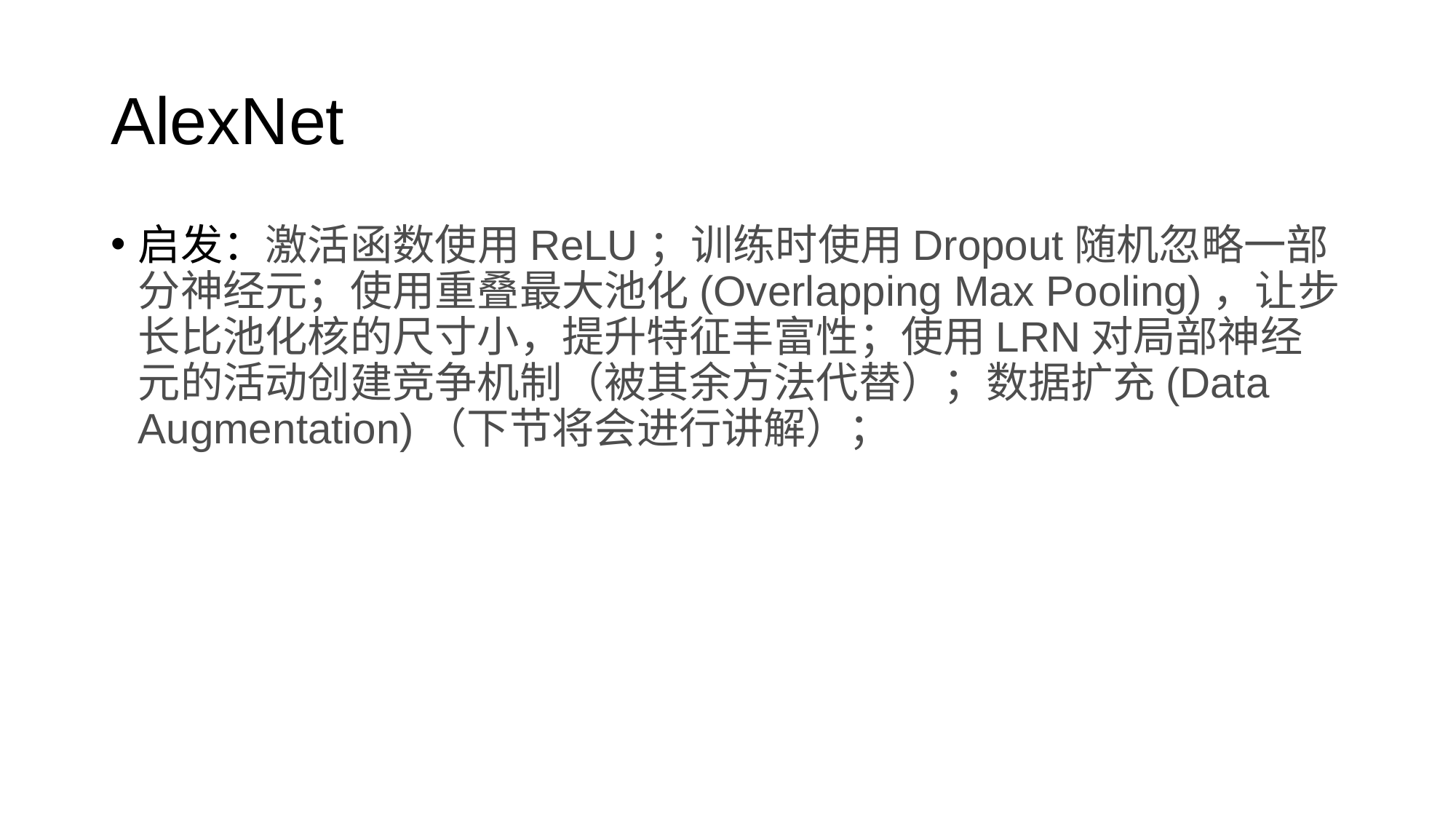

# AlexNet
启发：激活函数使用ReLU；训练时使用Dropout随机忽略一部分神经元；使用重叠最大池化(Overlapping Max Pooling)，让步长比池化核的尺寸小，提升特征丰富性；使用LRN对局部神经元的活动创建竞争机制（被其余方法代替）；数据扩充(Data Augmentation)（下节将会进行讲解）；